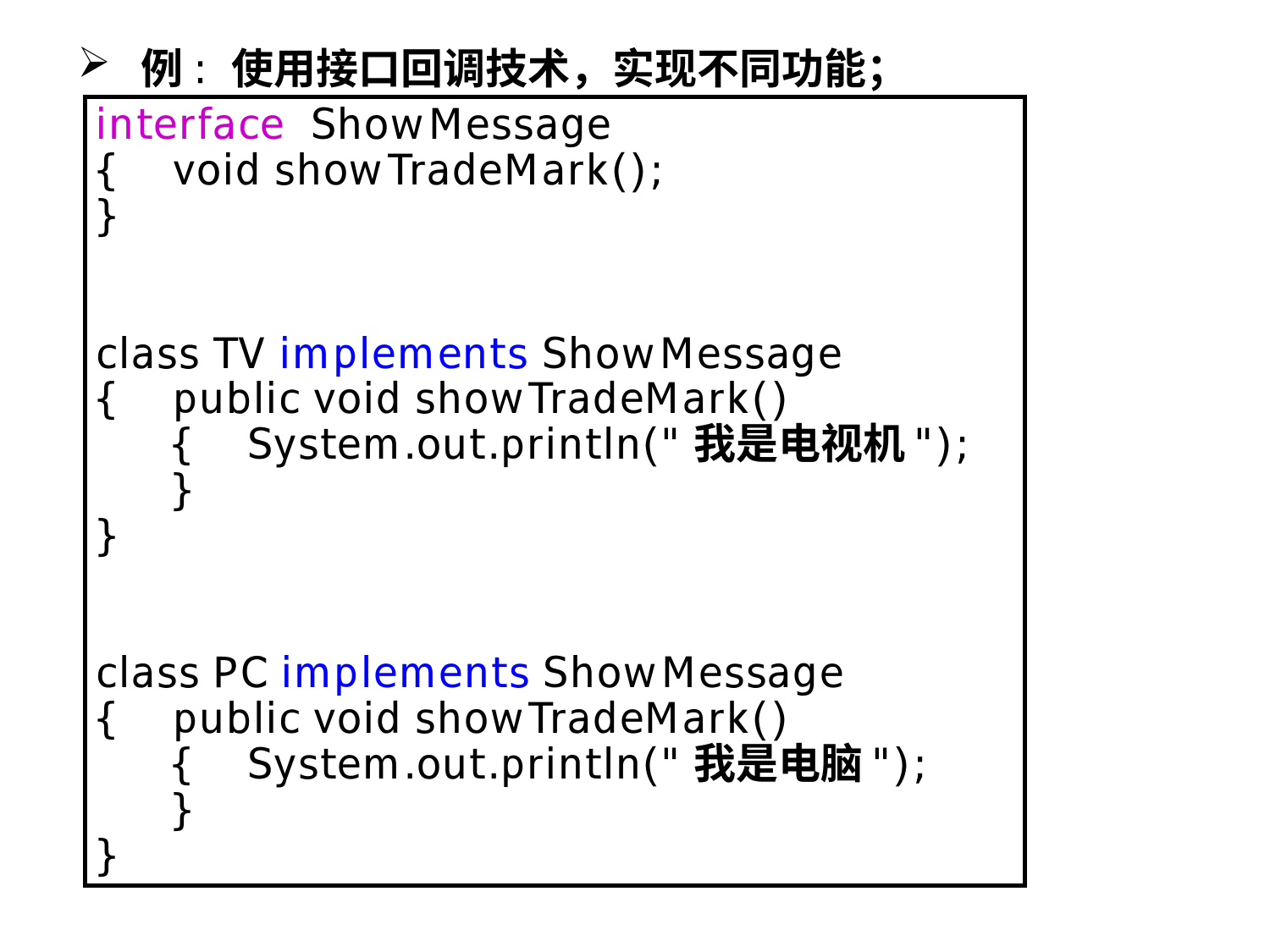

例: 使用接口回调技术，实现不同功能；
interface  ShowMessage
{    void showTradeMark();
}

class TV implements ShowMessage
{    public void showTradeMark()
      {    System.out.println("我是电视机");
      }
}

class PC implements ShowMessage
{    public void showTradeMark()
      {    System.out.println("我是电脑");
      }
}